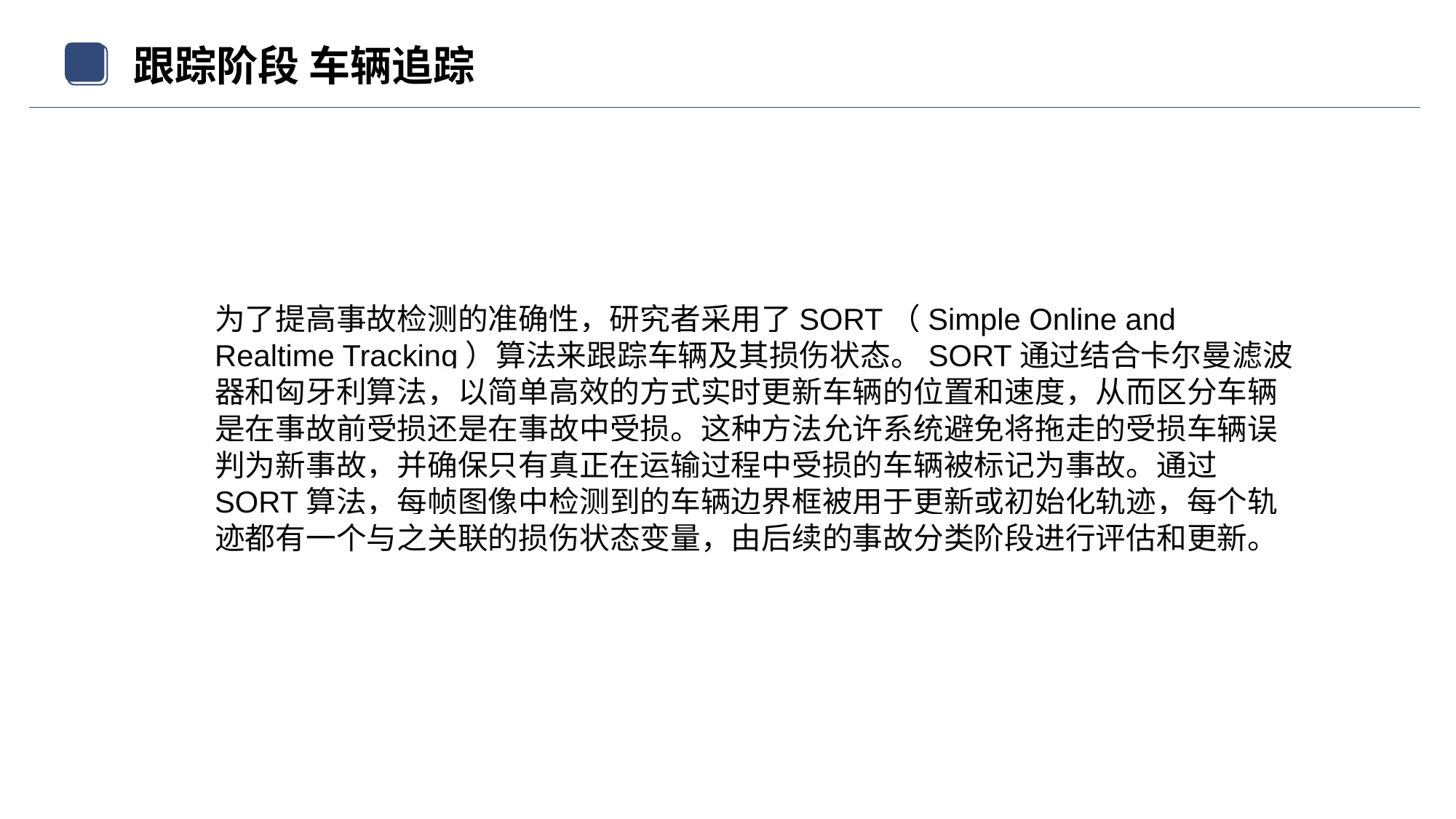

跟踪阶段 车辆追踪
为了提高事故检测的准确性，研究者采用了SORT（Simple Online and Realtime Tracking）算法来跟踪车辆及其损伤状态。SORT通过结合卡尔曼滤波器和匈牙利算法，以简单高效的方式实时更新车辆的位置和速度，从而区分车辆是在事故前受损还是在事故中受损。这种方法允许系统避免将拖走的受损车辆误判为新事故，并确保只有真正在运输过程中受损的车辆被标记为事故。通过SORT算法，每帧图像中检测到的车辆边界框被用于更新或初始化轨迹，每个轨迹都有一个与之关联的损伤状态变量，由后续的事故分类阶段进行评估和更新。